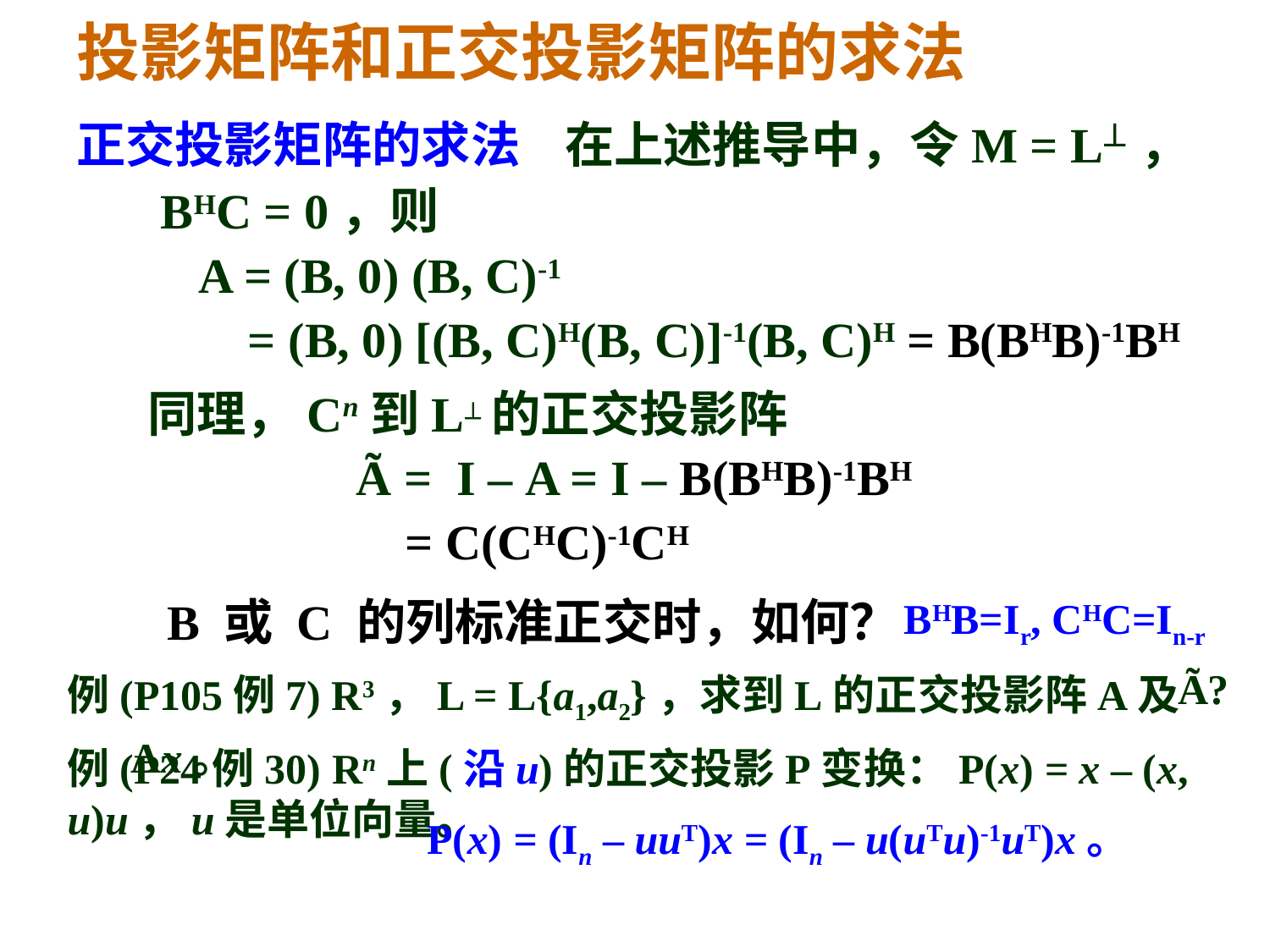

投影矩阵和正交投影矩阵的求法
正交投影矩阵的求法    在上述推导中，令M = L⊥，BHC = 0，则
          A = (B, 0) (B, C)-1
              = (B, 0) [(B, C)H(B, C)]-1(B, C)H = B(BHB)-1BH
同理，Cn到L⊥的正交投影阵
                 Ã =  I – A = I – B(BHB)-1BH
                     = C(CHC)-1CH
B 或 C 的列标准正交时，如何？
BHB=Ir, CHC=In-r
例(P105例7) R3，L = L{a1,a2}，求到L的正交投影阵A及Ax。
Ã?
例(P24例30) Rn上(沿u)的正交投影P变换：P(x) = x – (x, u)u，u是单位向量。
P(x) = (In – uuT)x = (In – u(uTu)-1uT)x。